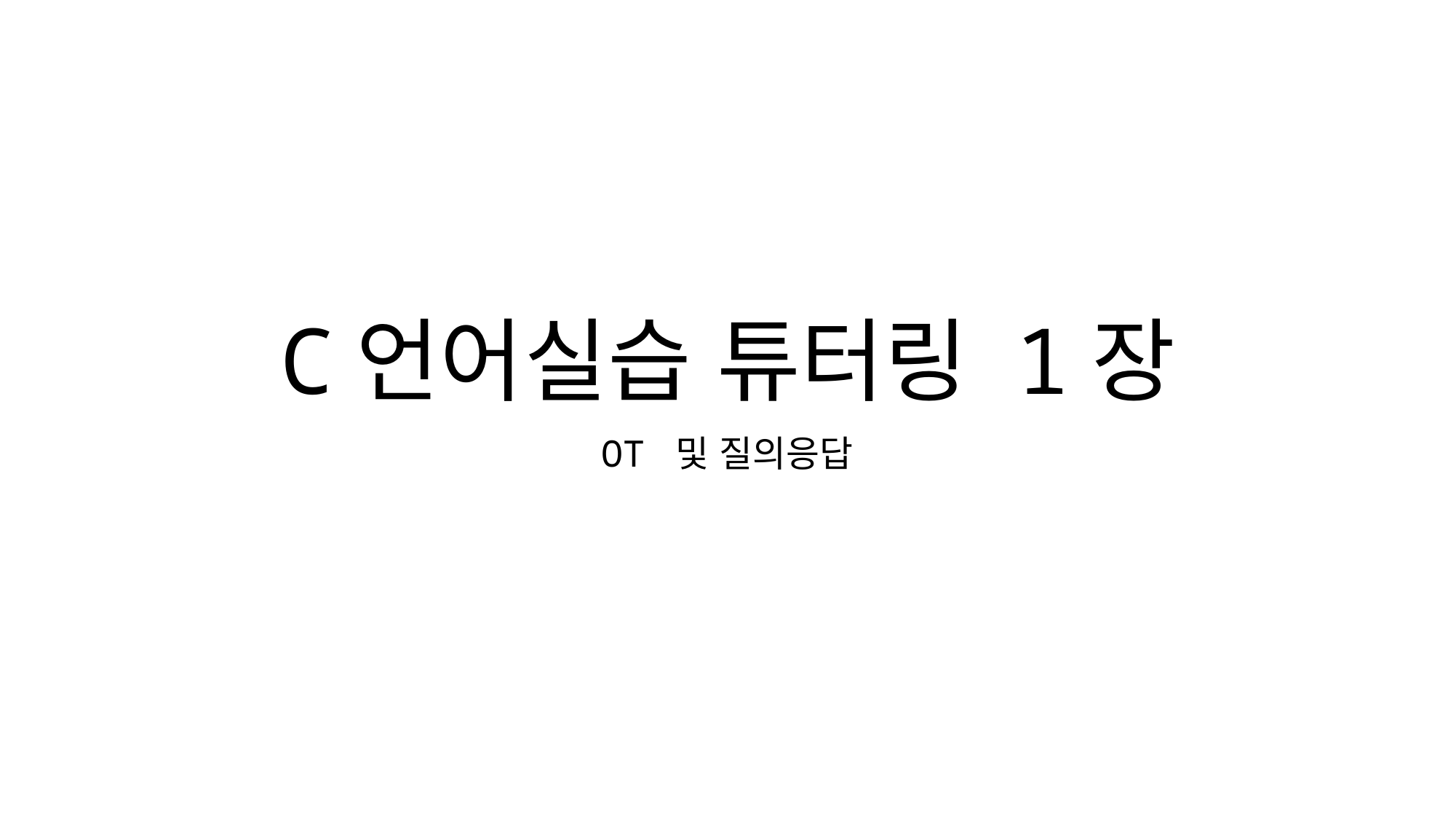

# C언어실습 튜터링 1장
OT 및 질의응답